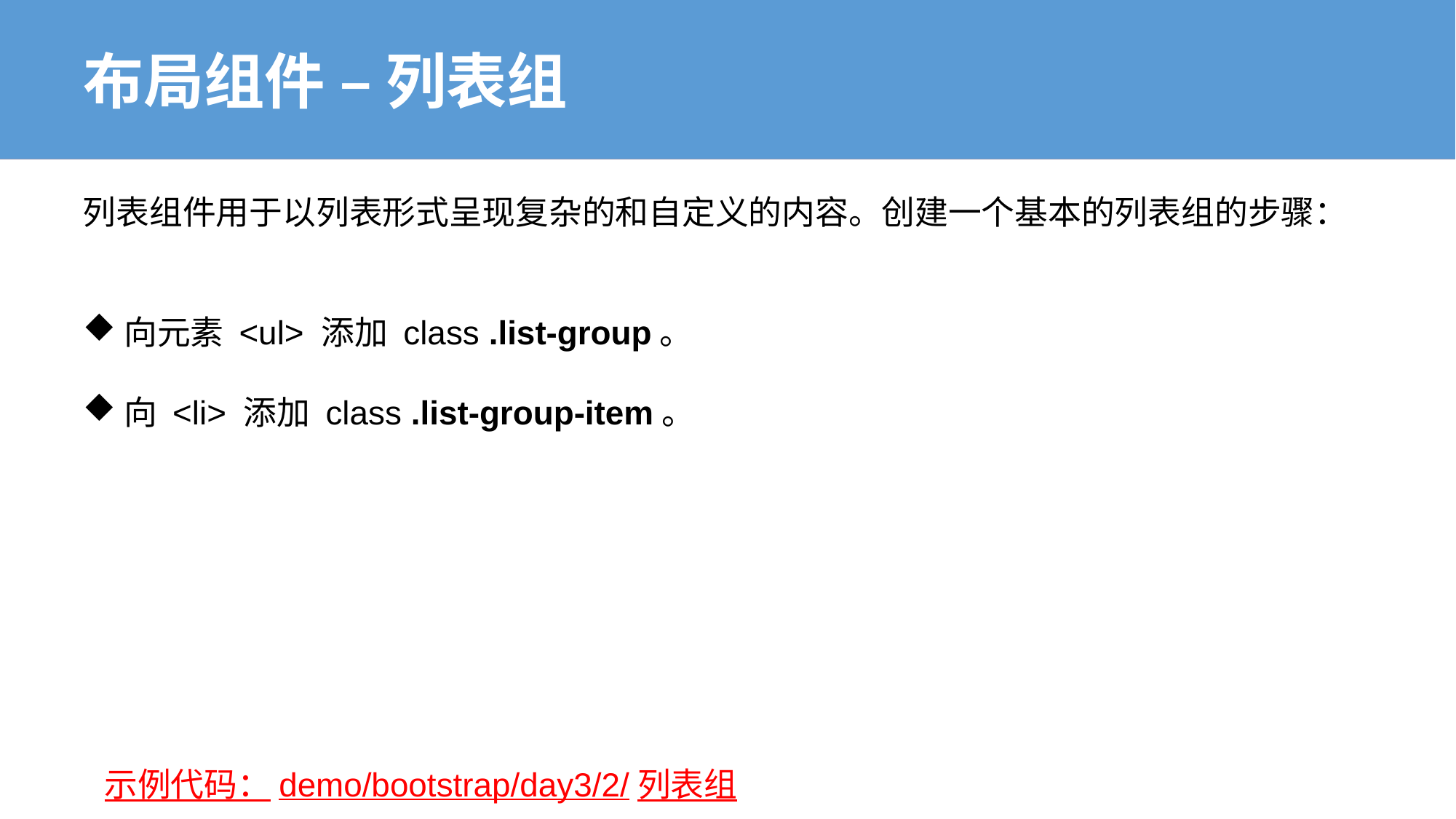

# 布局组件 – 列表组
列表组件用于以列表形式呈现复杂的和自定义的内容。创建一个基本的列表组的步骤：

向元素 <ul> 添加 class .list-group。
向 <li> 添加 class .list-group-item。
示例代码：demo/bootstrap/day3/2/列表组